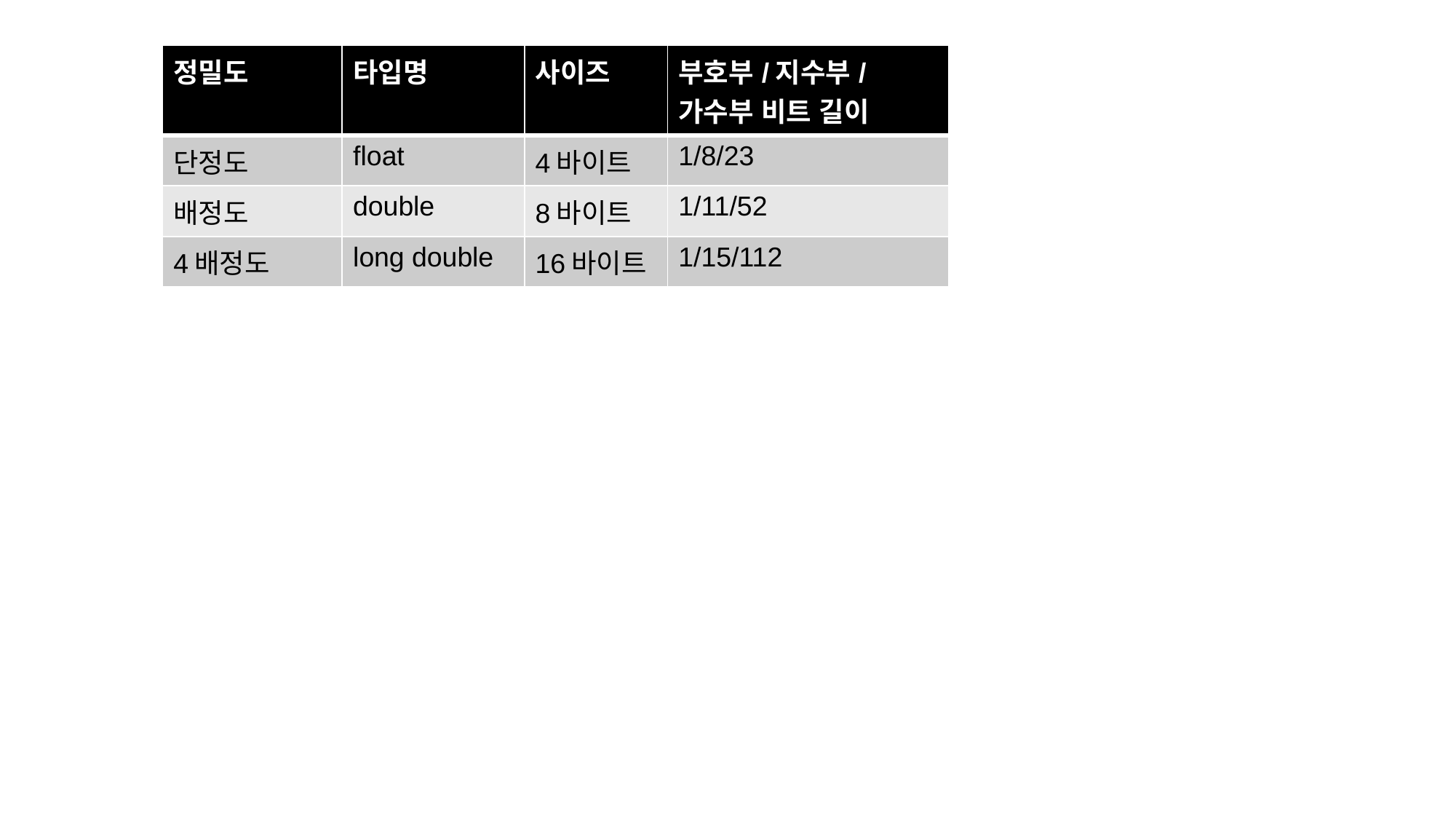

| 정밀도 | 타입명 | 사이즈 | 부호부/지수부/가수부 비트 길이 |
| --- | --- | --- | --- |
| 단정도 | float | 4바이트 | 1/8/23 |
| 배정도 | double | 8바이트 | 1/11/52 |
| 4배정도 | long double | 16바이트 | 1/15/112 |